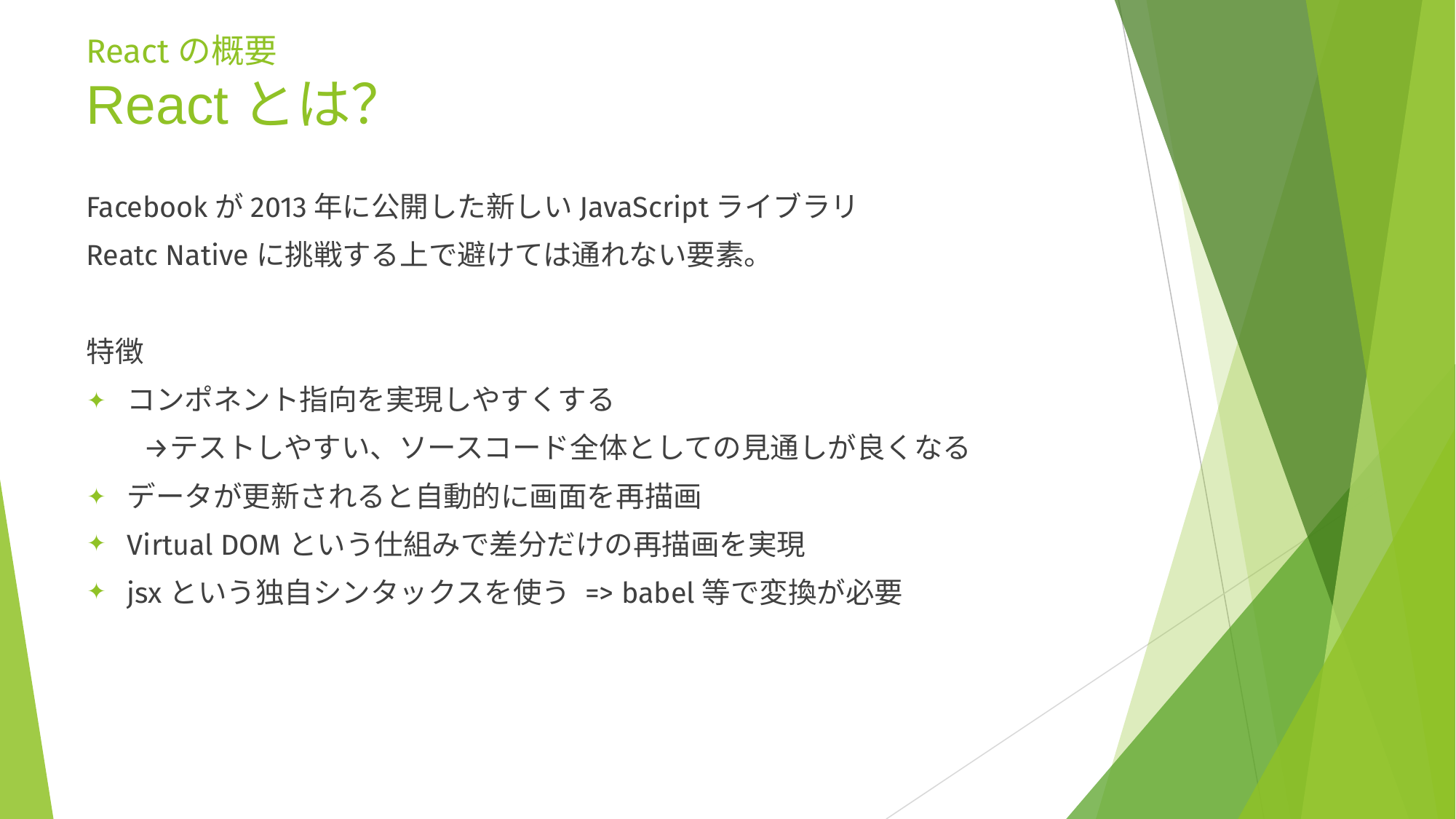

# Reactの概要 Reactとは？
Facebookが2013年に公開した新しいJavaScriptライブラリ
Reatc Nativeに挑戦する上で避けては通れない要素。

特徴
コンポネント指向を実現しやすくする
　　→テストしやすい、ソースコード全体としての見通しが良くなる
データが更新されると自動的に画面を再描画
Virtual DOMという仕組みで差分だけの再描画を実現
jsxという独自シンタックスを使う => babel等で変換が必要